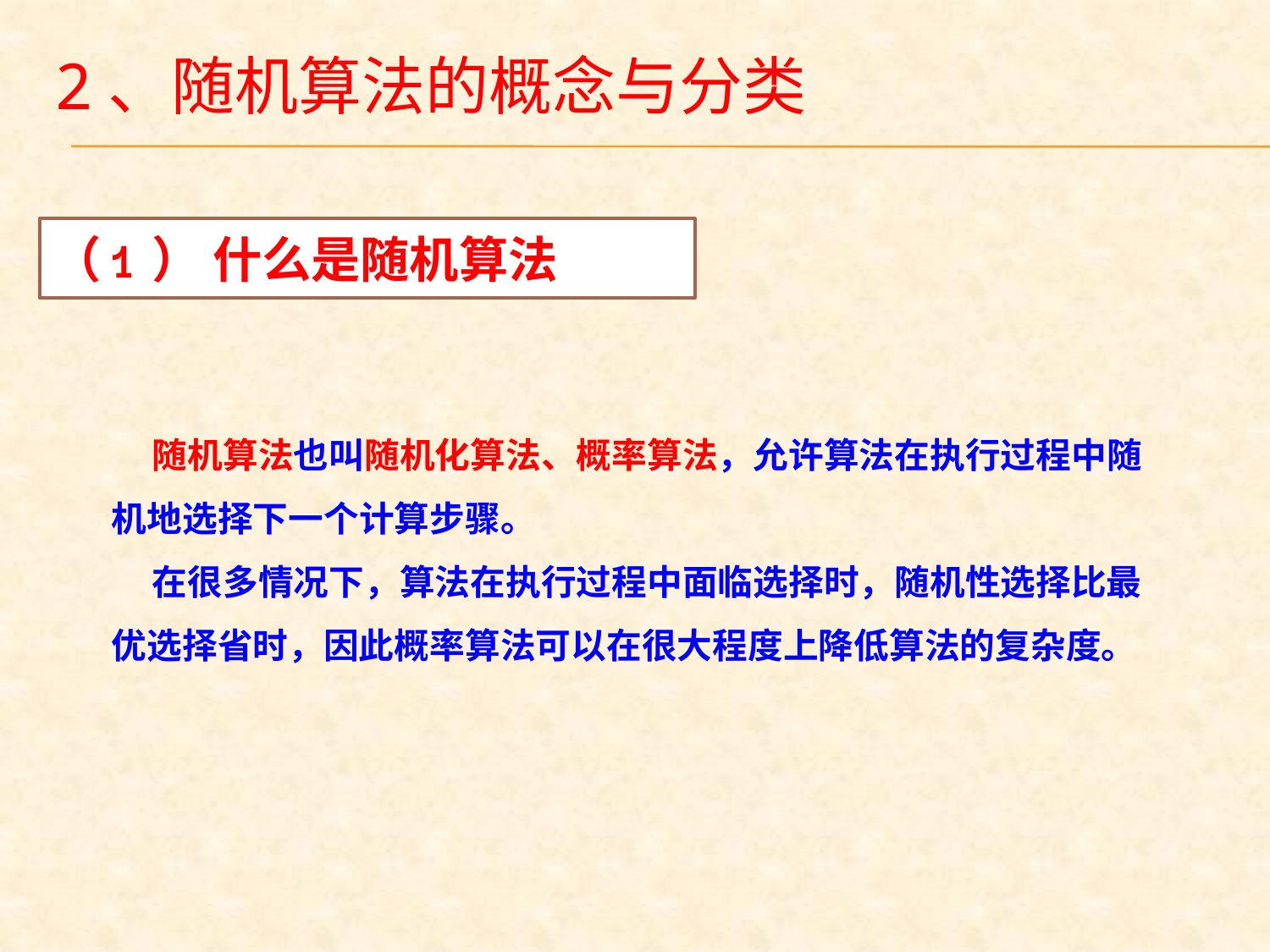

# 2、随机算法的概念与分类
（1） 什么是随机算法
    随机算法也叫随机化算法、概率算法，允许算法在执行过程中随机地选择下一个计算步骤。
    在很多情况下，算法在执行过程中面临选择时，随机性选择比最优选择省时，因此概率算法可以在很大程度上降低算法的复杂度。